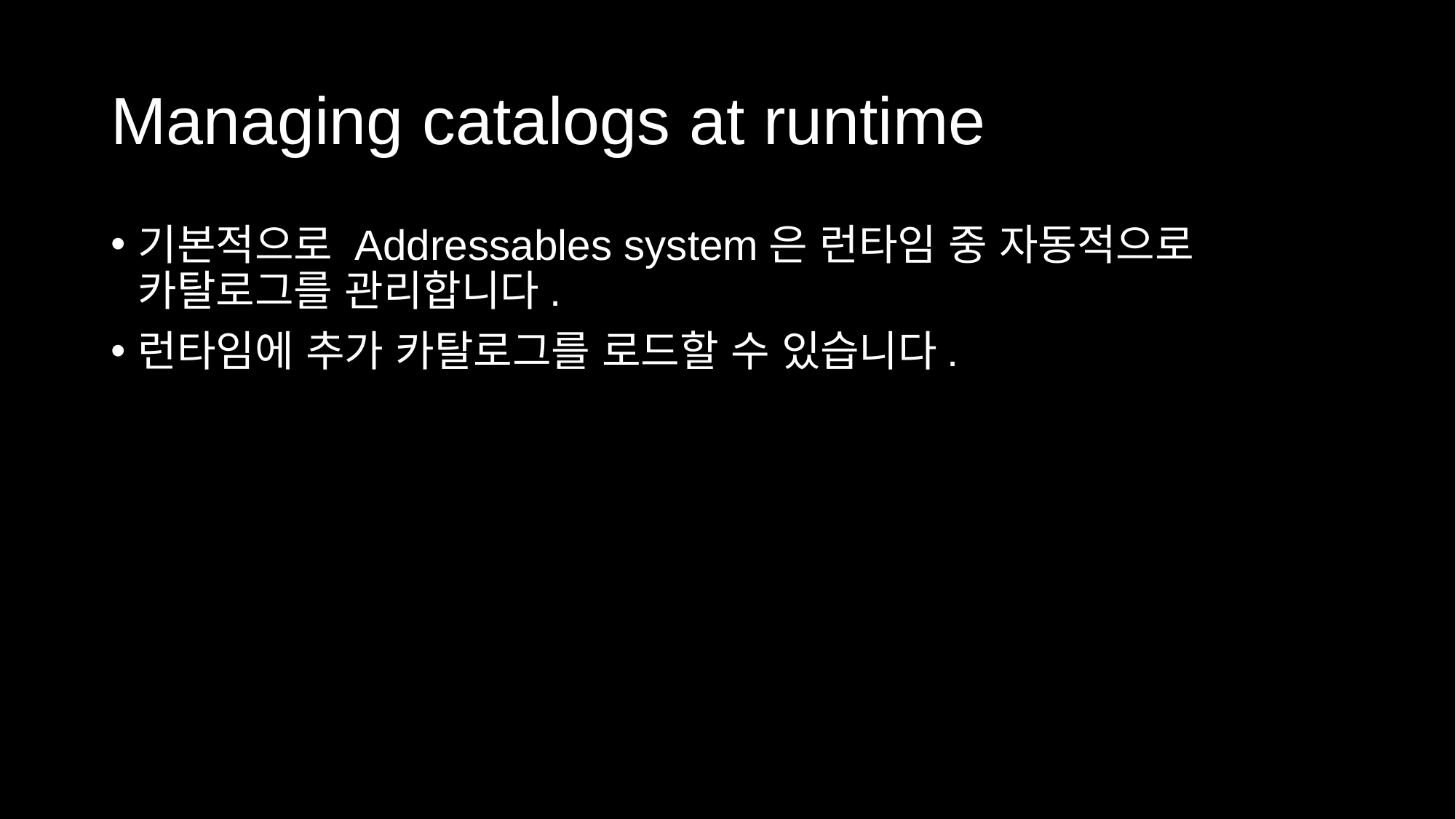

# Managing catalogs at runtime
기본적으로 Addressables system은 런타임 중 자동적으로 카탈로그를 관리합니다.
런타임에 추가 카탈로그를 로드할 수 있습니다.